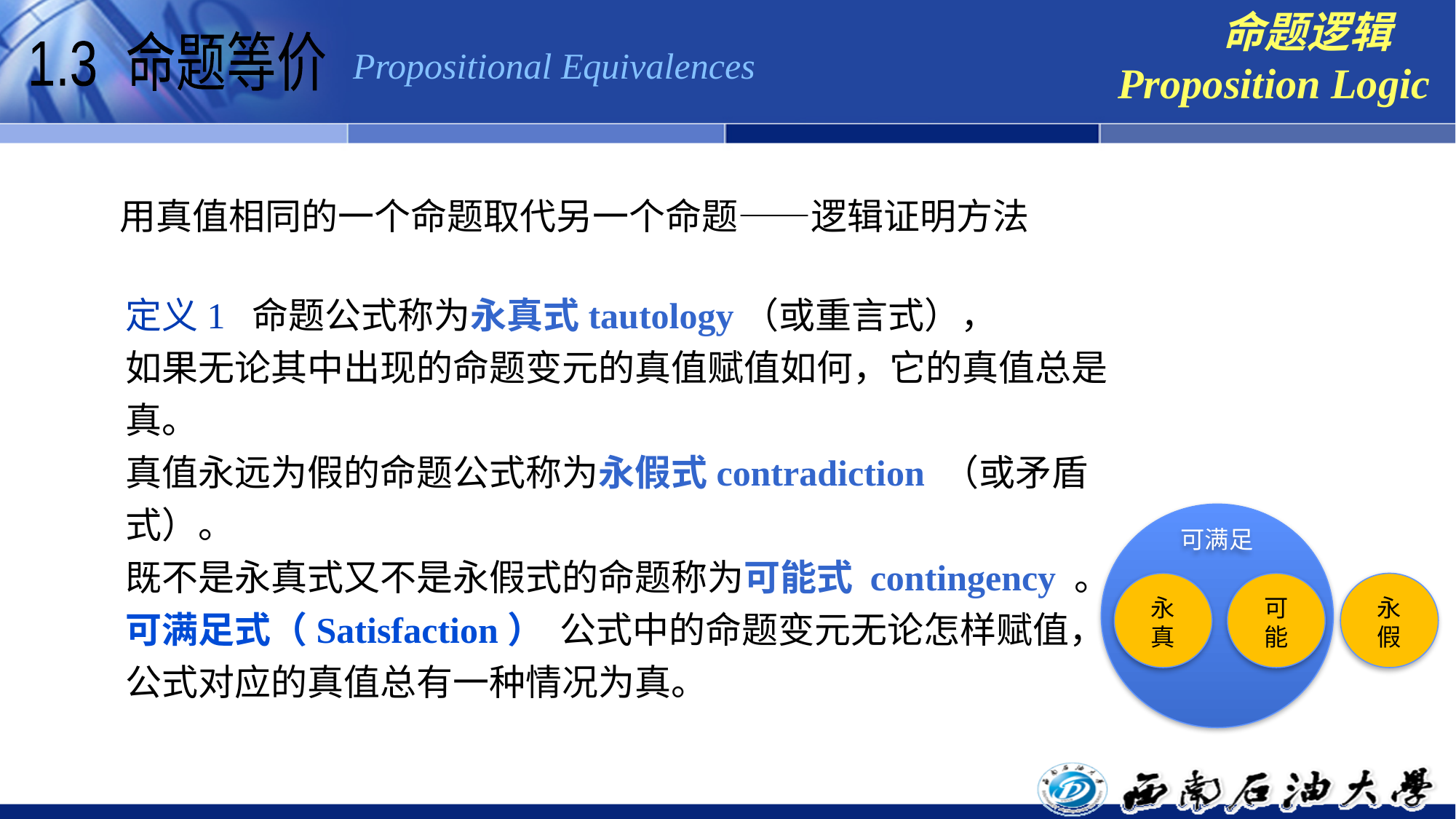

命题逻辑
Proposition Logic
1.3  命题等价
Propositional Equivalences
用真值相同的一个命题取代另一个命题——逻辑证明方法
定义1  命题公式称为永真式tautology（或重言式），
如果无论其中出现的命题变元的真值赋值如何，它的真值总是真。
真值永远为假的命题公式称为永假式contradiction （或矛盾式）。
既不是永真式又不是永假式的命题称为可能式 contingency 。
可满足式（Satisfaction）  公式中的命题变元无论怎样赋值，
公式对应的真值总有一种情况为真。

可满足
永真
可能
永假